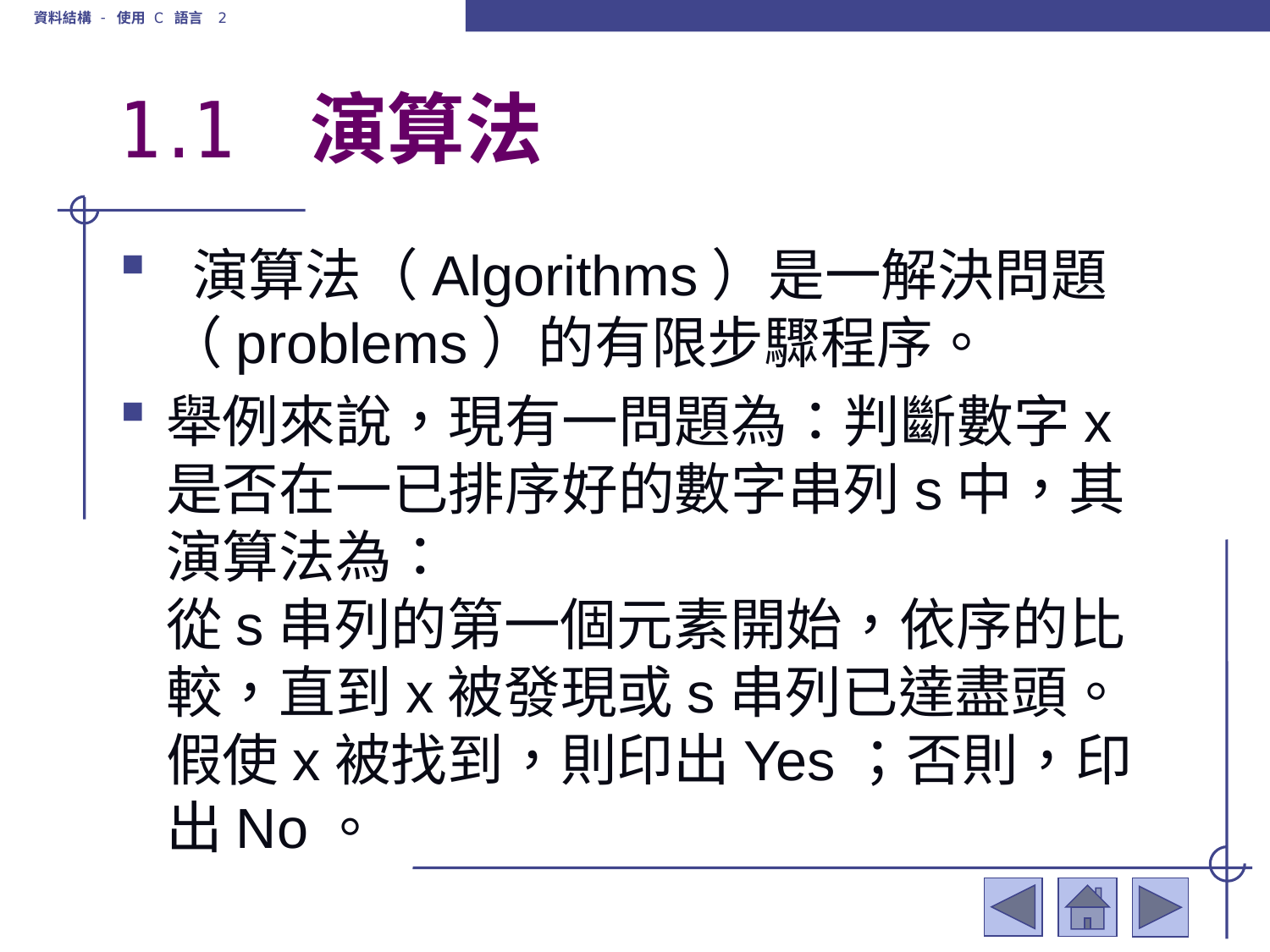

資料結構 - 使用 C 語言   2
# 1.1	  演算法
 演算法（Algorithms）是一解決問題（problems）的有限步驟程序。
舉例來說，現有一問題為：判斷數字x是否在一已排序好的數字串列s中，其演算法為：
從s串列的第一個元素開始，依序的比較，直到x被發現或s串列已達盡頭。假使x被找到，則印出Yes；否則，印出No。